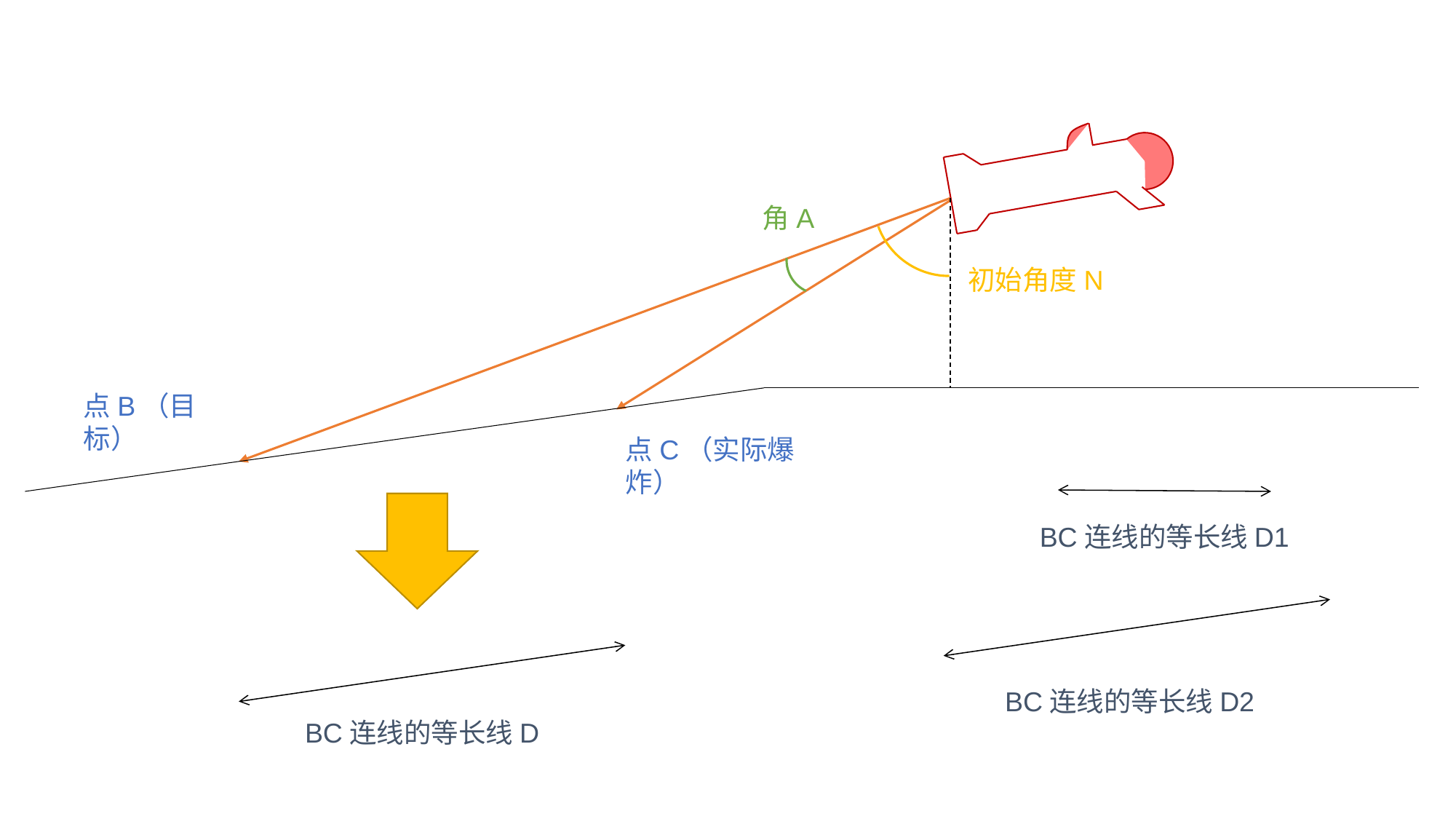

角A

初始角度N
点B（目标）
点C（实际爆炸）

BC连线的等长线D1
BC连线的等长线D2
BC连线的等长线D